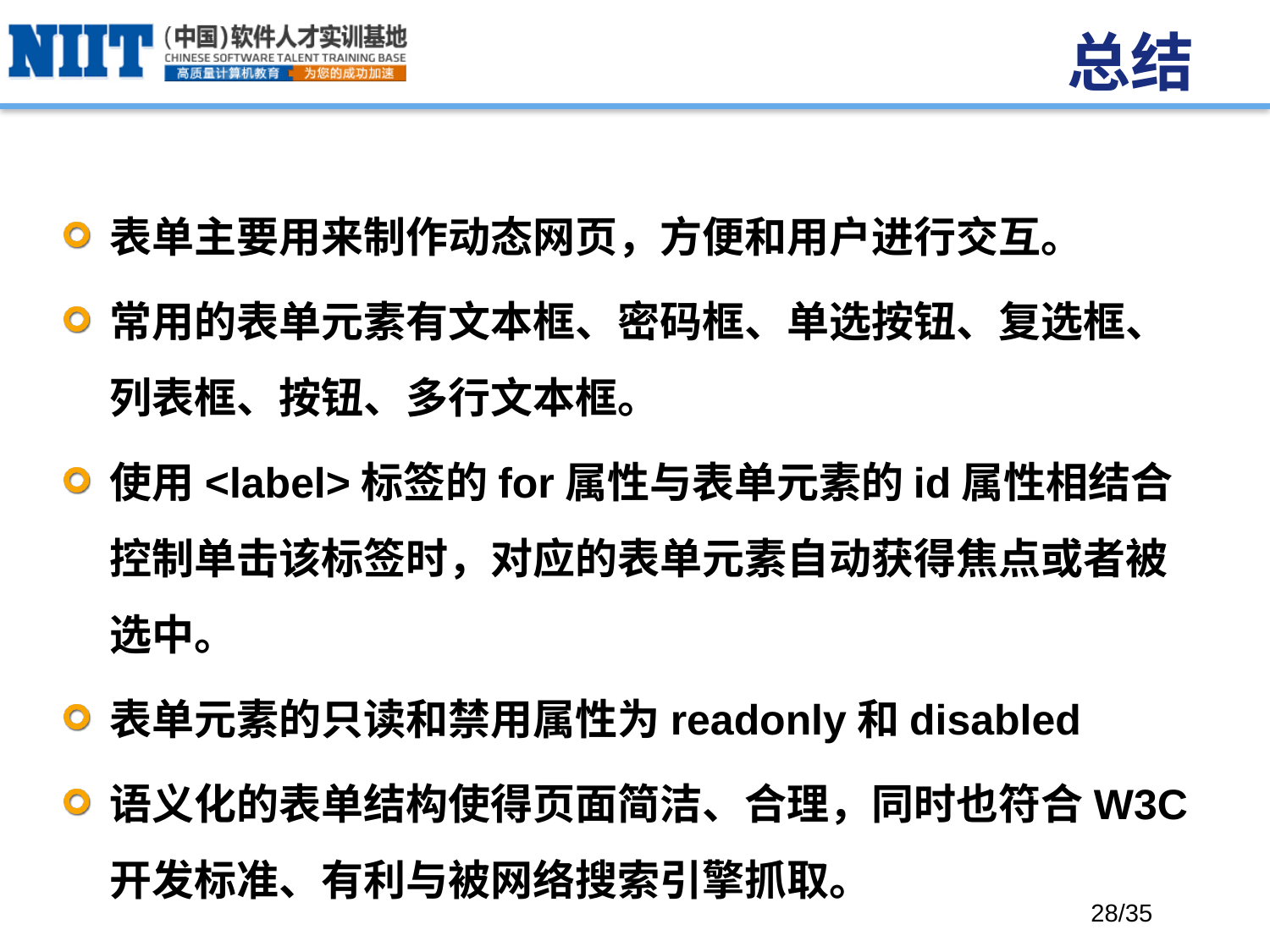

# 总结
表单主要用来制作动态网页，方便和用户进行交互。
常用的表单元素有文本框、密码框、单选按钮、复选框、列表框、按钮、多行文本框。
使用<label>标签的for属性与表单元素的id属性相结合控制单击该标签时，对应的表单元素自动获得焦点或者被选中。
表单元素的只读和禁用属性为readonly和disabled
语义化的表单结构使得页面简洁、合理，同时也符合W3C开发标准、有利与被网络搜索引擎抓取。
28/35